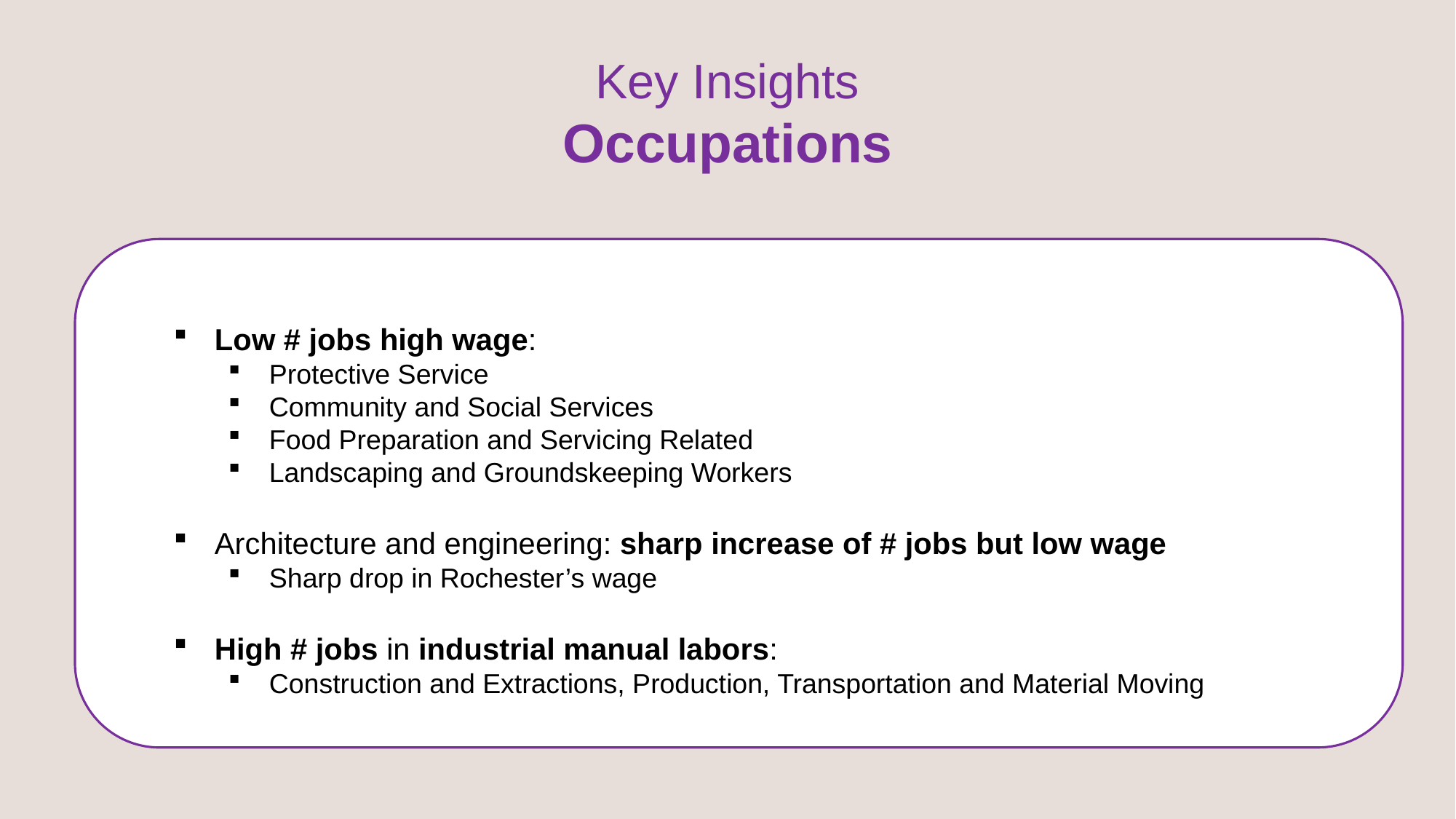

Key Insights
Occupations
컨텐츠에 대한 내용을 적어요

Low # jobs high wage:
Protective Service
Community and Social Services
Food Preparation and Servicing Related
Landscaping and Groundskeeping Workers
Architecture and engineering: sharp increase of # jobs but low wage
Sharp drop in Rochester’s wage
High # jobs in industrial manual labors:
Construction and Extractions, Production, Transportation and Material Moving